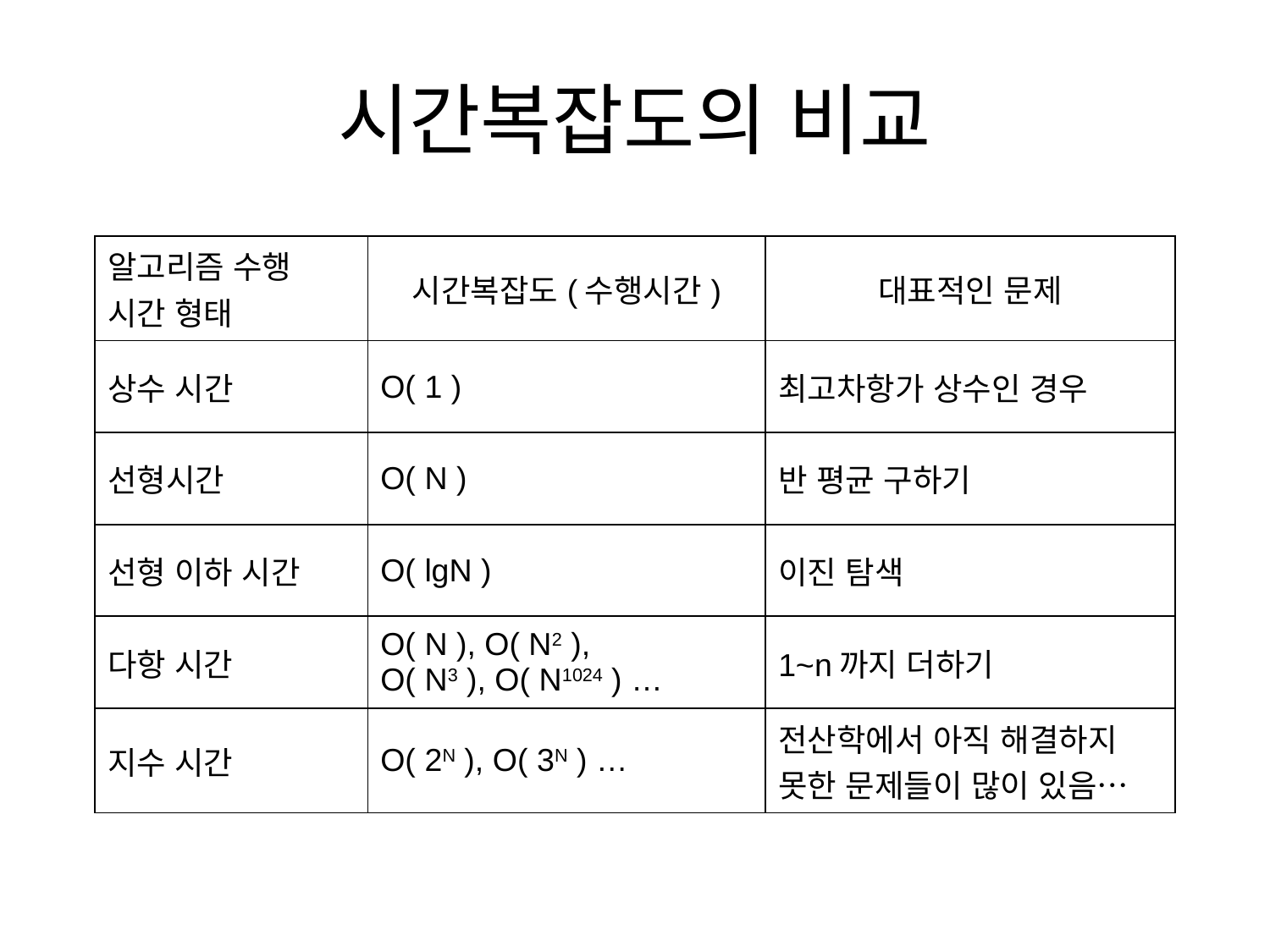

# 시간복잡도의 비교
| 알고리즘 수행 시간 형태 | 시간복잡도(수행시간) | 대표적인 문제 |
| --- | --- | --- |
| 상수 시간 | O( 1 ) | 최고차항가 상수인 경우 |
| 선형시간 | O( N ) | 반 평균 구하기 |
| 선형 이하 시간 | O( lgN ) | 이진 탐색 |
| 다항 시간 | O( N ), O( N2 ), O( N3 ), O( N1024 ) … | 1~n까지 더하기 |
| 지수 시간 | O( 2N ), O( 3N ) … | 전산학에서 아직 해결하지 못한 문제들이 많이 있음… |